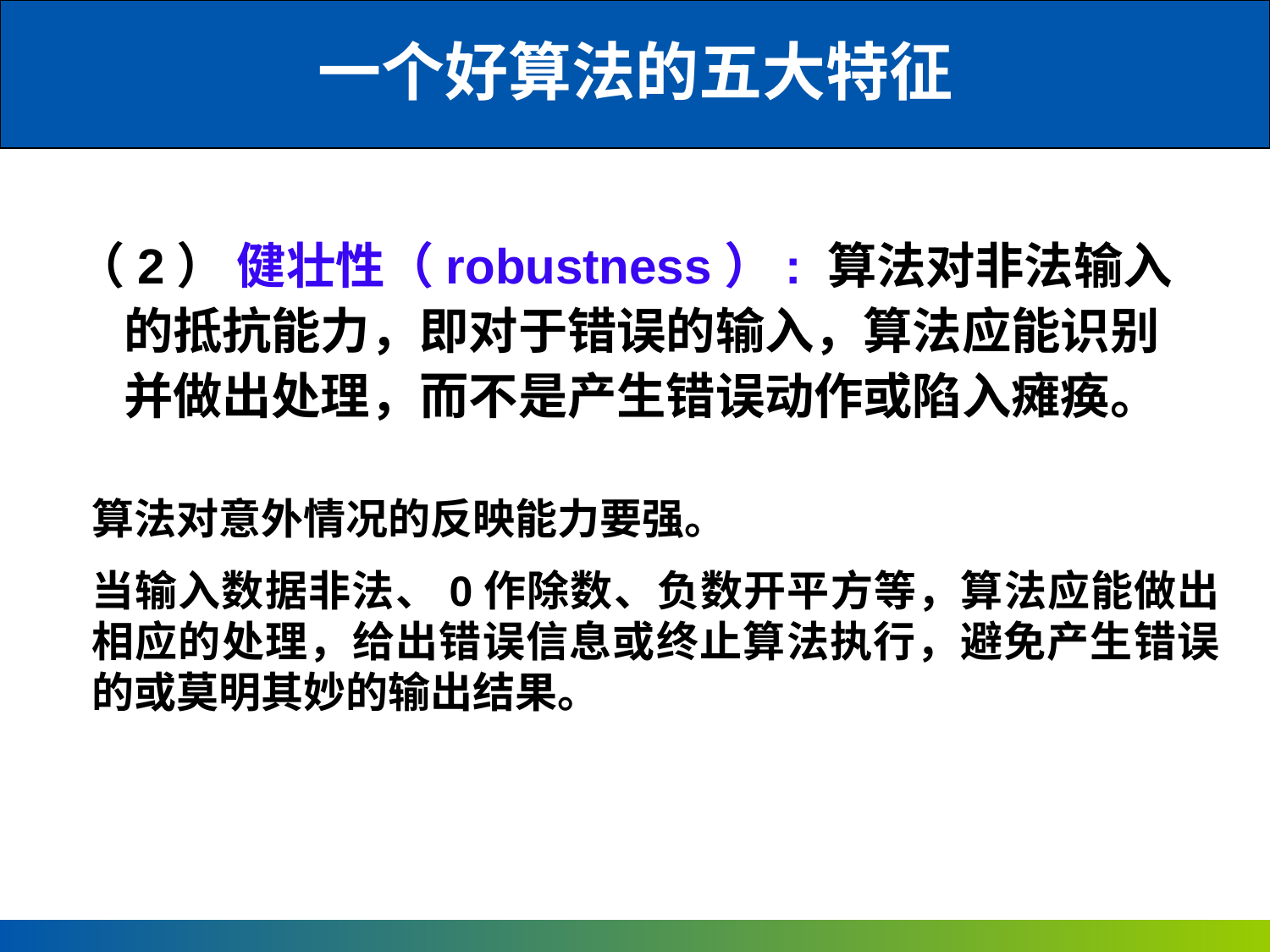

一个好算法的五大特征
（2） 健壮性（robustness）: 算法对非法输入的抵抗能力，即对于错误的输入，算法应能识别并做出处理，而不是产生错误动作或陷入瘫痪。
算法对意外情况的反映能力要强。
当输入数据非法、0作除数、负数开平方等，算法应能做出相应的处理，给出错误信息或终止算法执行，避免产生错误的或莫明其妙的输出结果。